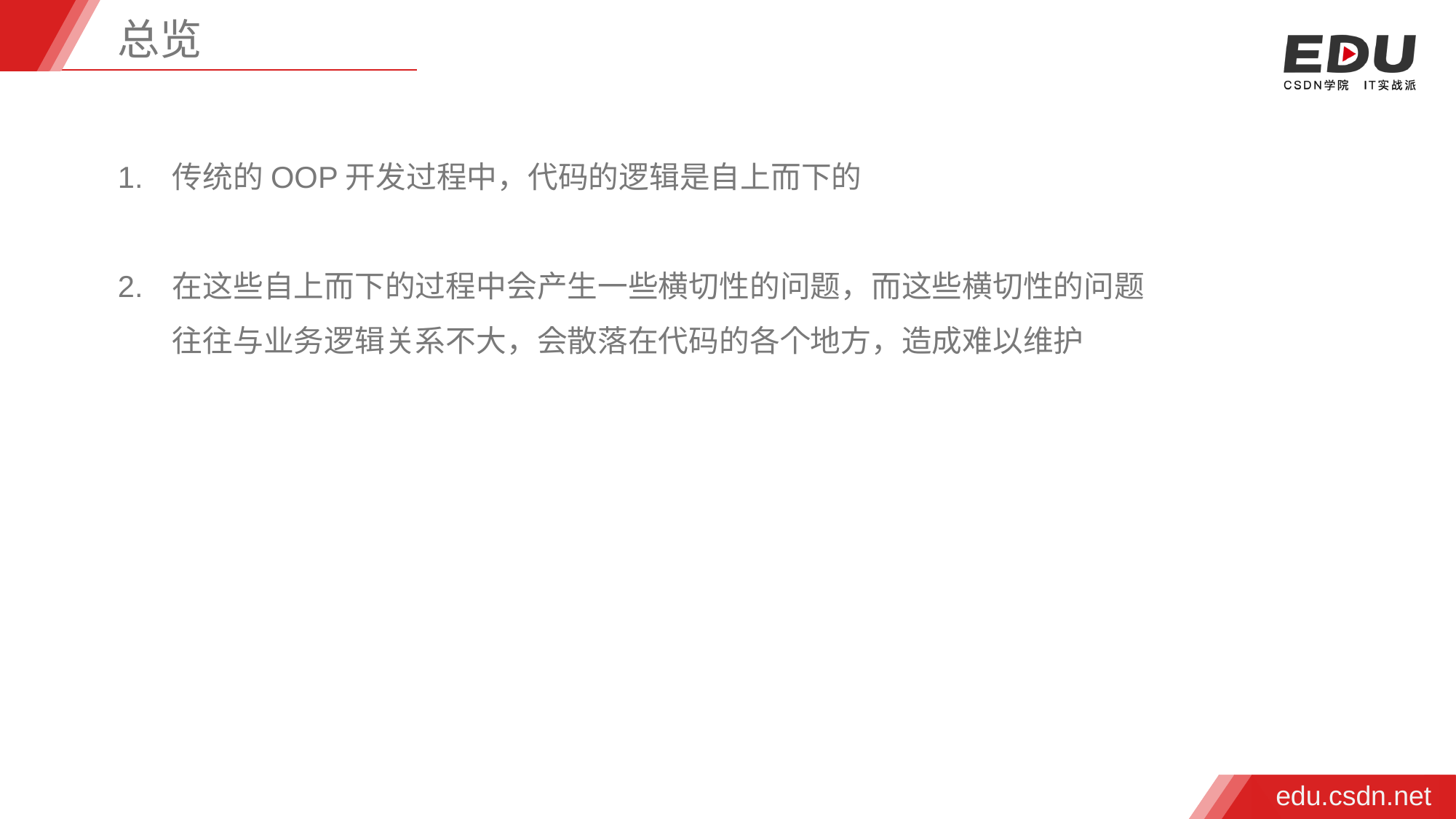

总览
传统的OOP开发过程中，代码的逻辑是自上而下的

在这些自上而下的过程中会产生一些横切性的问题，而这些横切性的问题往往与业务逻辑关系不大，会散落在代码的各个地方，造成难以维护
edu.csdn.net